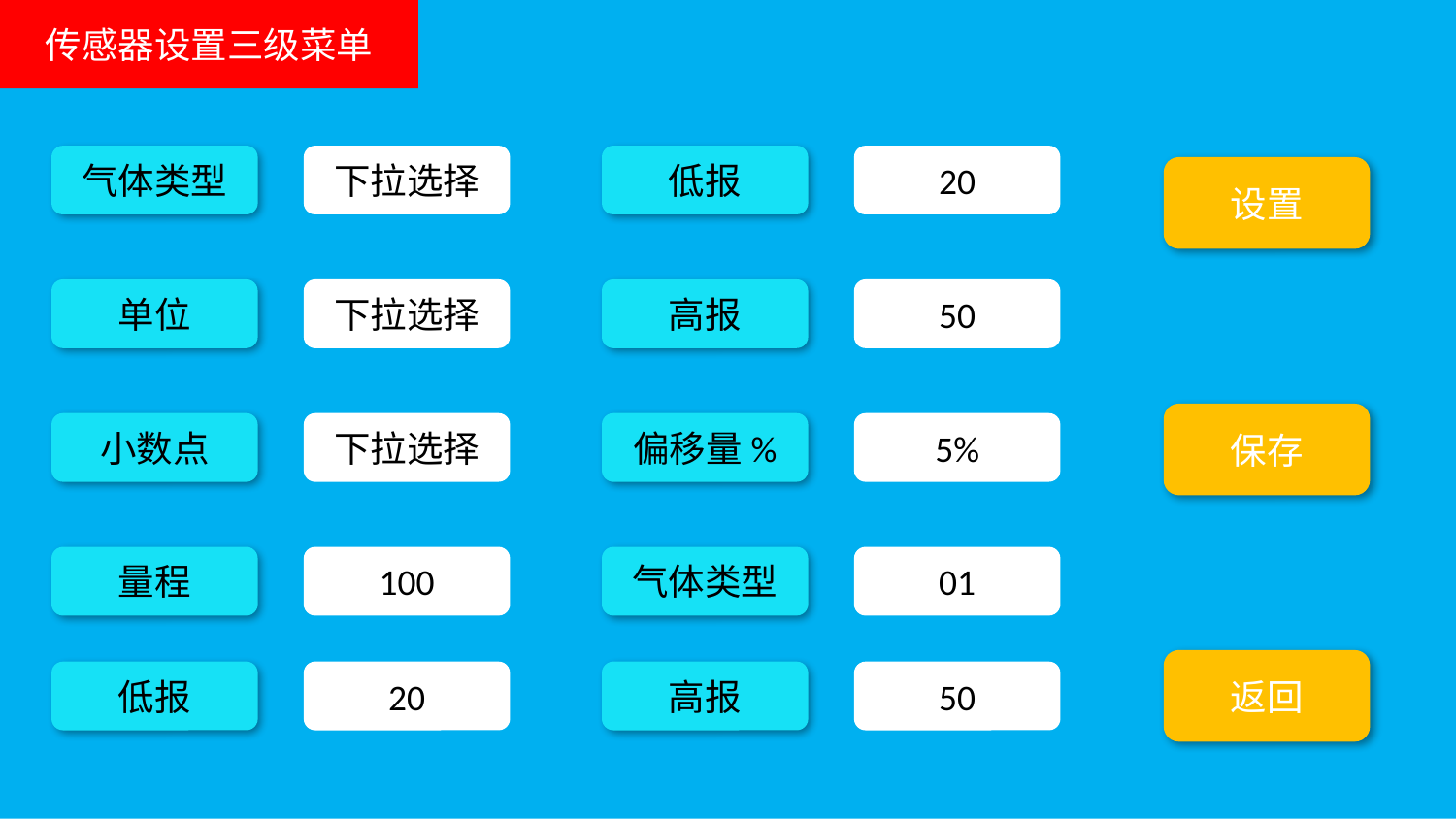

传感器设置三级菜单
气体类型
下拉选择
低报
20
设置
单位
下拉选择
高报
50
保存
小数点
下拉选择
偏移量%
5%
量程
100
气体类型
01
返回
低报
20
高报
50